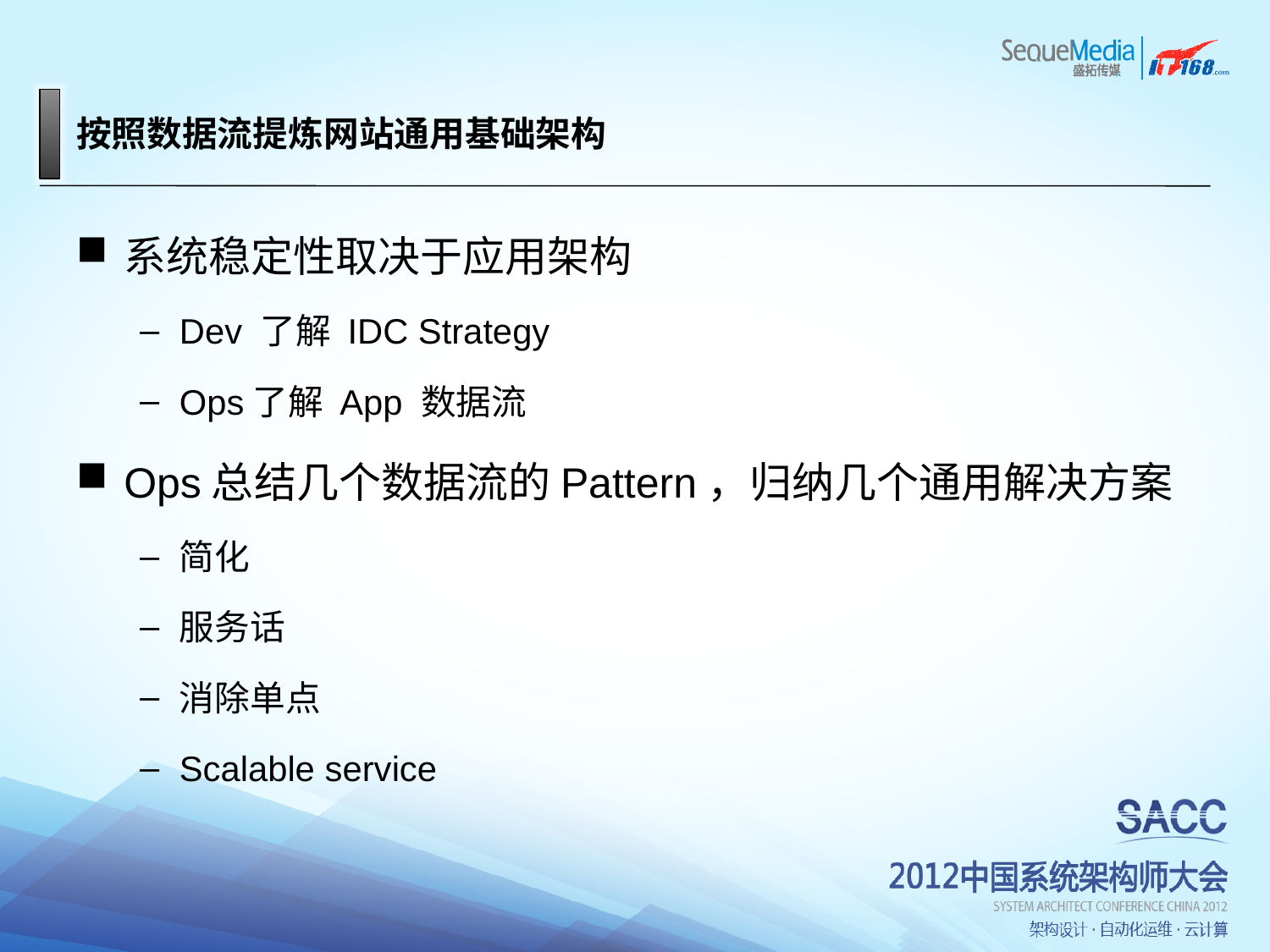

# 按照数据流提炼网站通用基础架构
系统稳定性取决于应用架构
Dev 了解 IDC Strategy
Ops了解 App 数据流
Ops总结几个数据流的Pattern，归纳几个通用解决方案
简化
服务话
消除单点
Scalable service